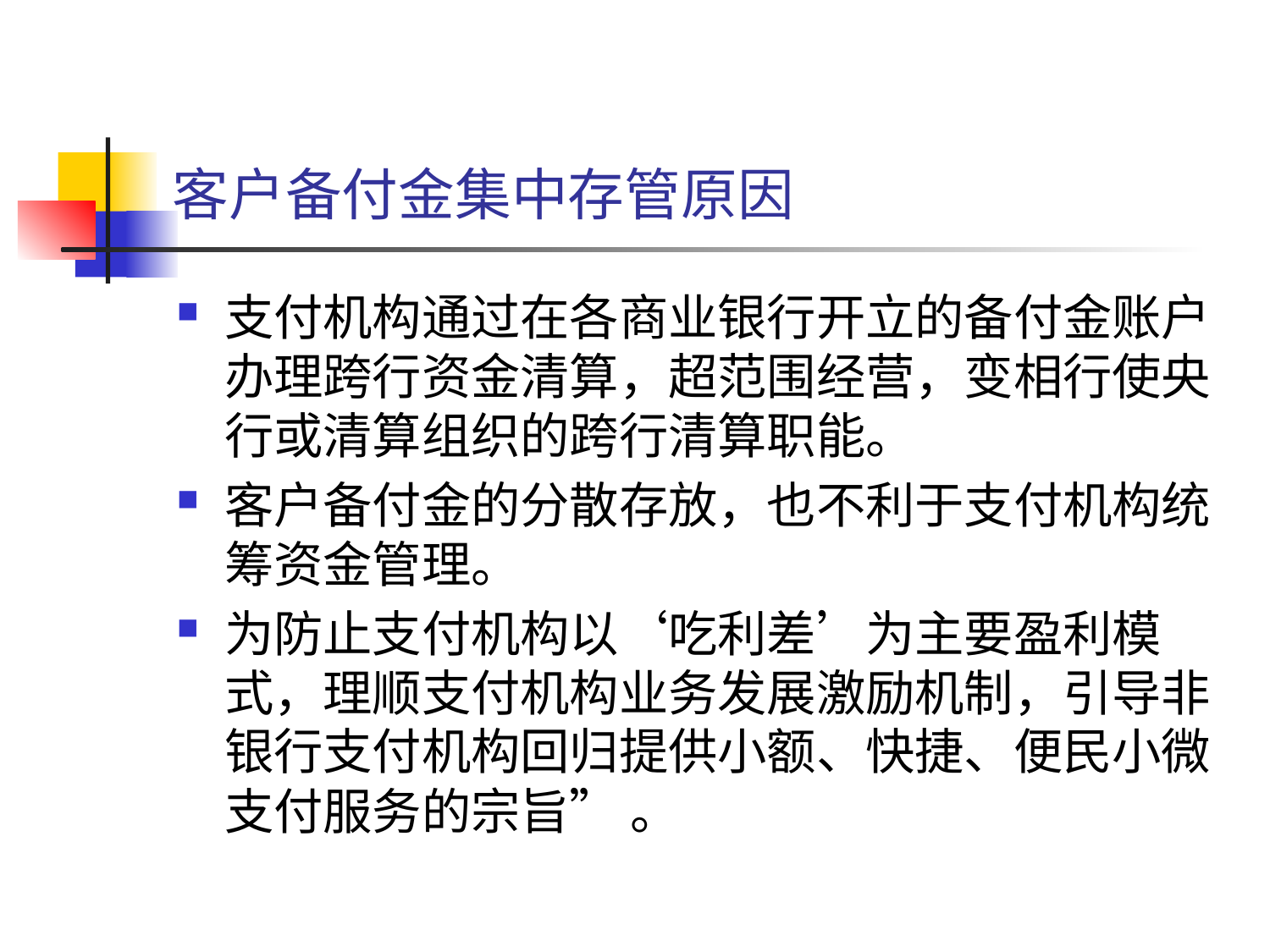

# 客户备付金集中存管原因
支付机构通过在各商业银行开立的备付金账户办理跨行资金清算，超范围经营，变相行使央行或清算组织的跨行清算职能。
客户备付金的分散存放，也不利于支付机构统筹资金管理。
为防止支付机构以‘吃利差’为主要盈利模式，理顺支付机构业务发展激励机制，引导非银行支付机构回归提供小额、快捷、便民小微支付服务的宗旨” 。